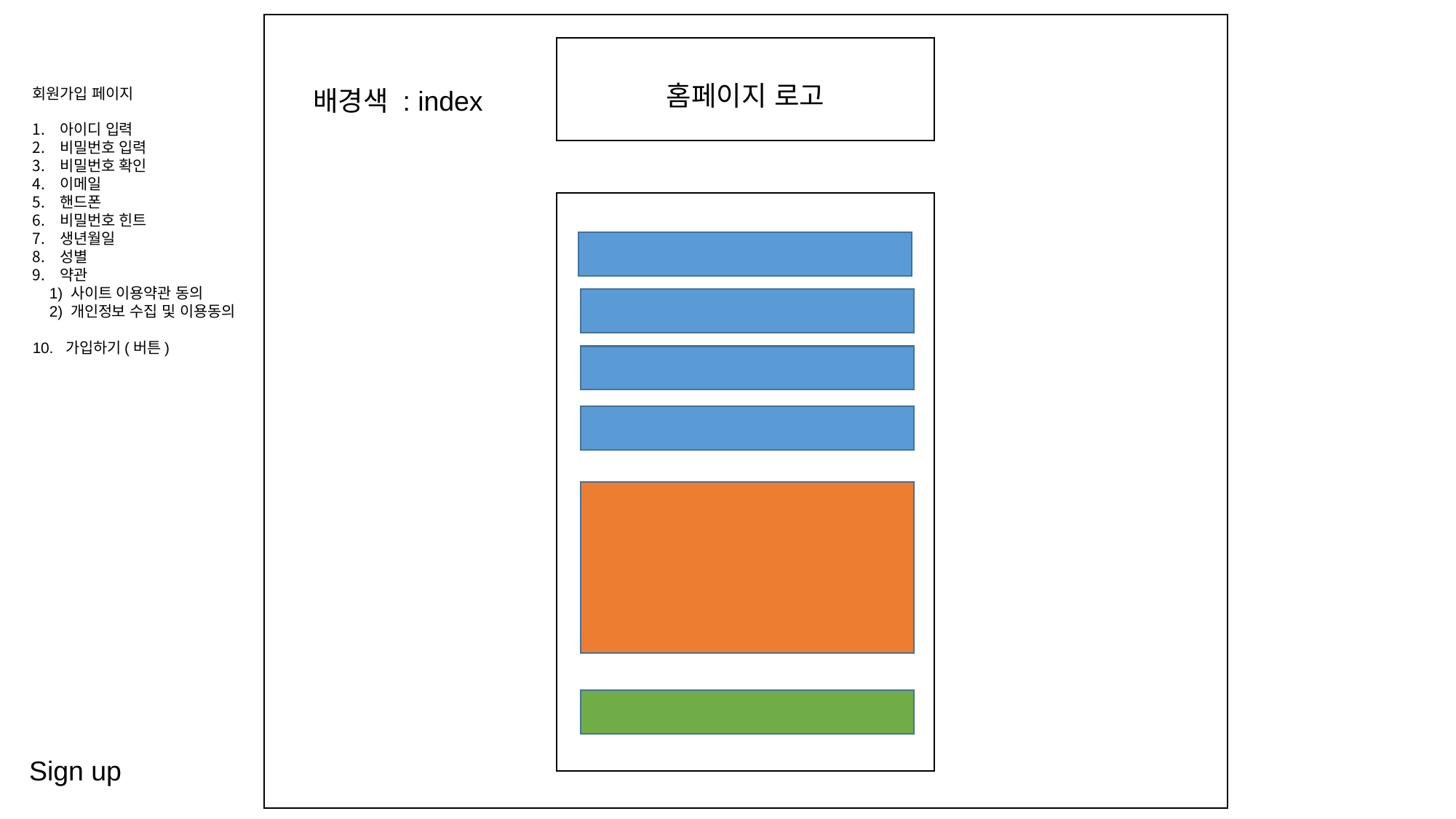

홈페이지 로고
회원가입 페이지

아이디 입력
비밀번호 입력
비밀번호 확인
이메일
핸드폰
비밀번호 힌트
생년월일
성별
약관
    1) 사이트 이용약관 동의
    2) 개인정보 수집 및 이용동의

10.  가입하기(버튼)
배경색 : index

Sign up